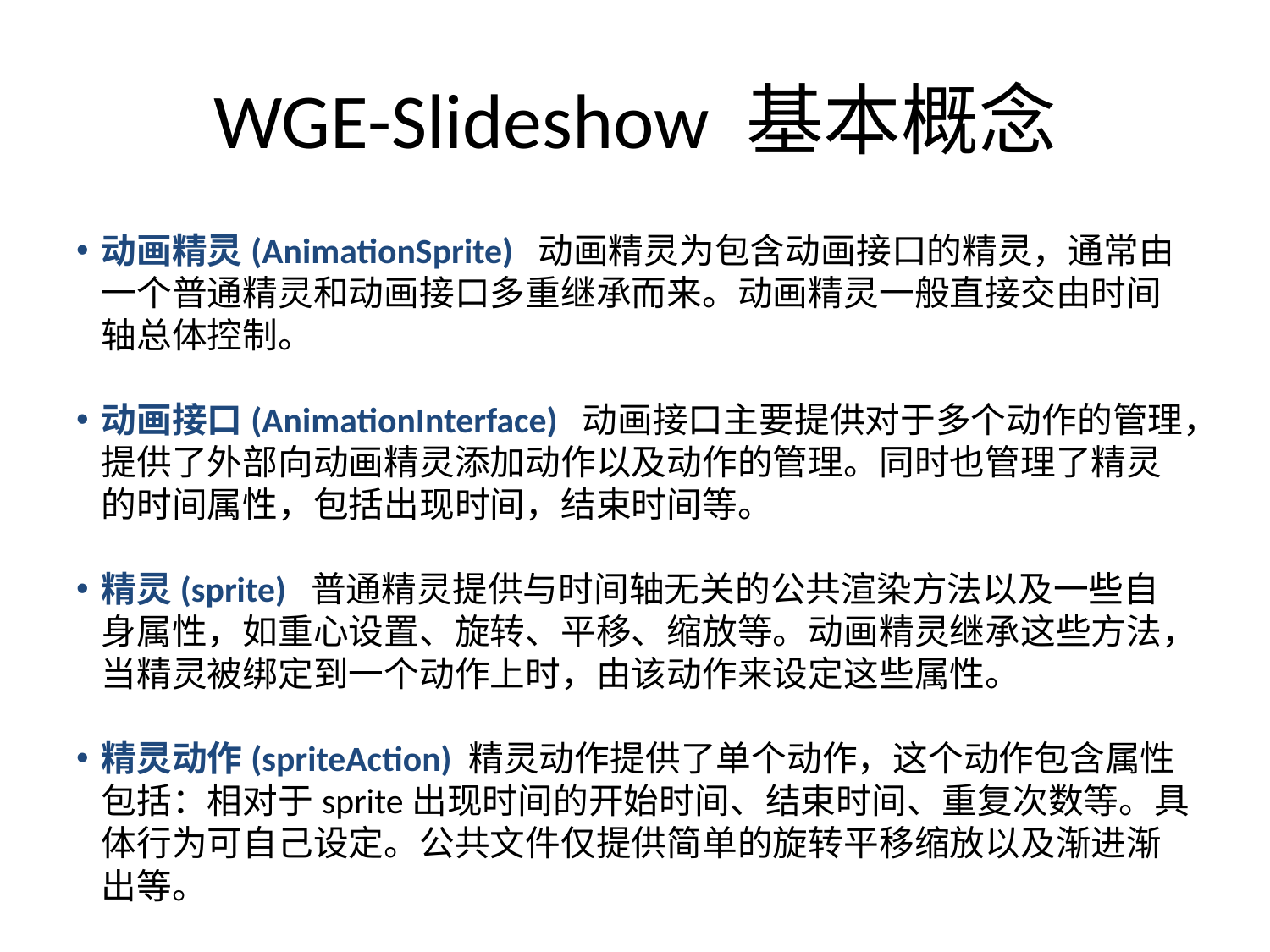

# WGE-Slideshow 基本概念
动画精灵(AnimationSprite)  动画精灵为包含动画接口的精灵，通常由一个普通精灵和动画接口多重继承而来。动画精灵一般直接交由时间轴总体控制。

动画接口(AnimationInterface)  动画接口主要提供对于多个动作的管理，提供了外部向动画精灵添加动作以及动作的管理。同时也管理了精灵的时间属性，包括出现时间，结束时间等。

精灵(sprite)  普通精灵提供与时间轴无关的公共渲染方法以及一些自身属性，如重心设置、旋转、平移、缩放等。动画精灵继承这些方法，当精灵被绑定到一个动作上时，由该动作来设定这些属性。

精灵动作(spriteAction) 精灵动作提供了单个动作，这个动作包含属性包括：相对于sprite出现时间的开始时间、结束时间、重复次数等。具体行为可自己设定。公共文件仅提供简单的旋转平移缩放以及渐进渐出等。